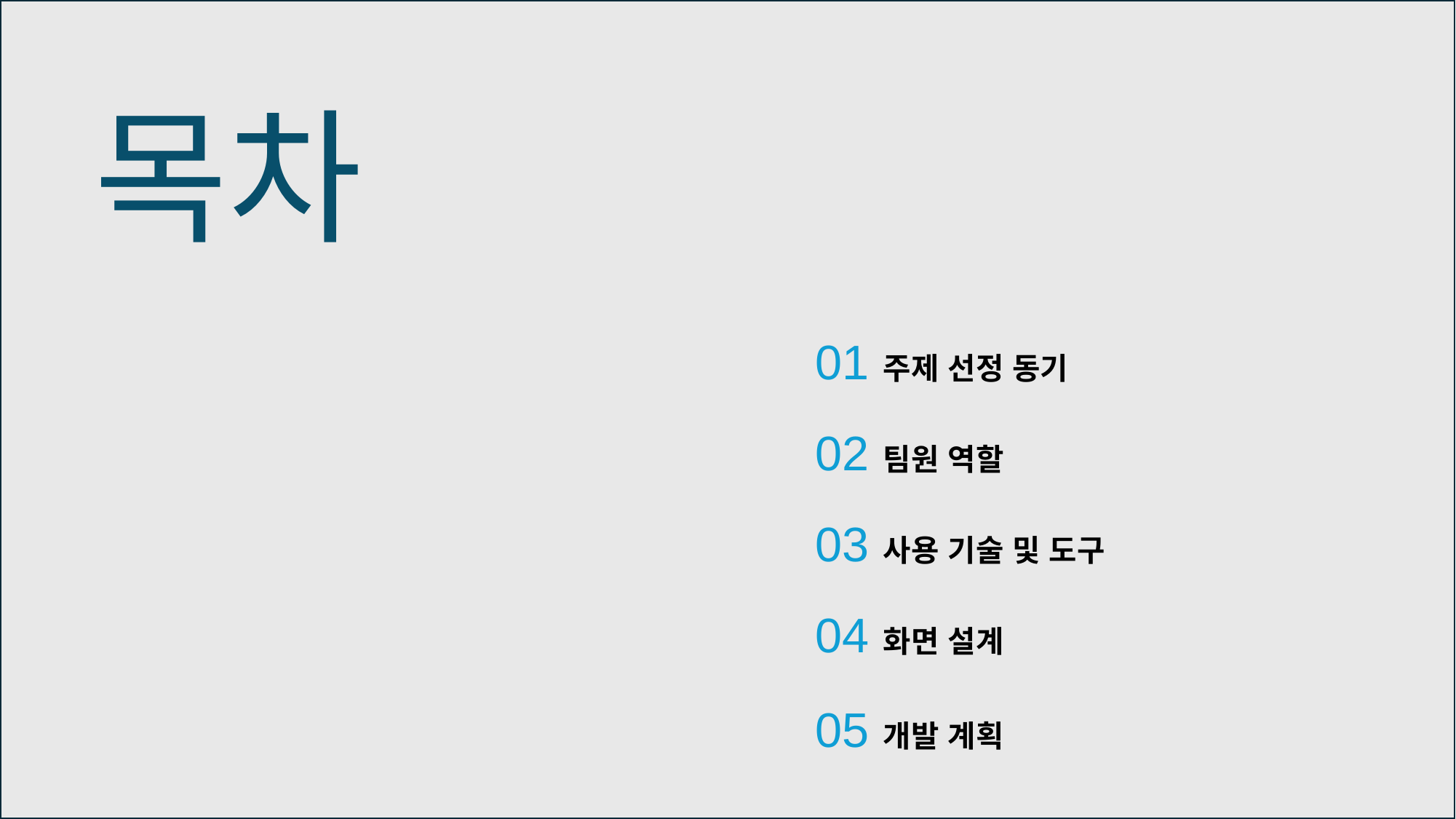

목차
01 주제 선정 동기

02 팀원 역할

03 사용 기술 및 도구

04 화면 설계

05 개발 계획